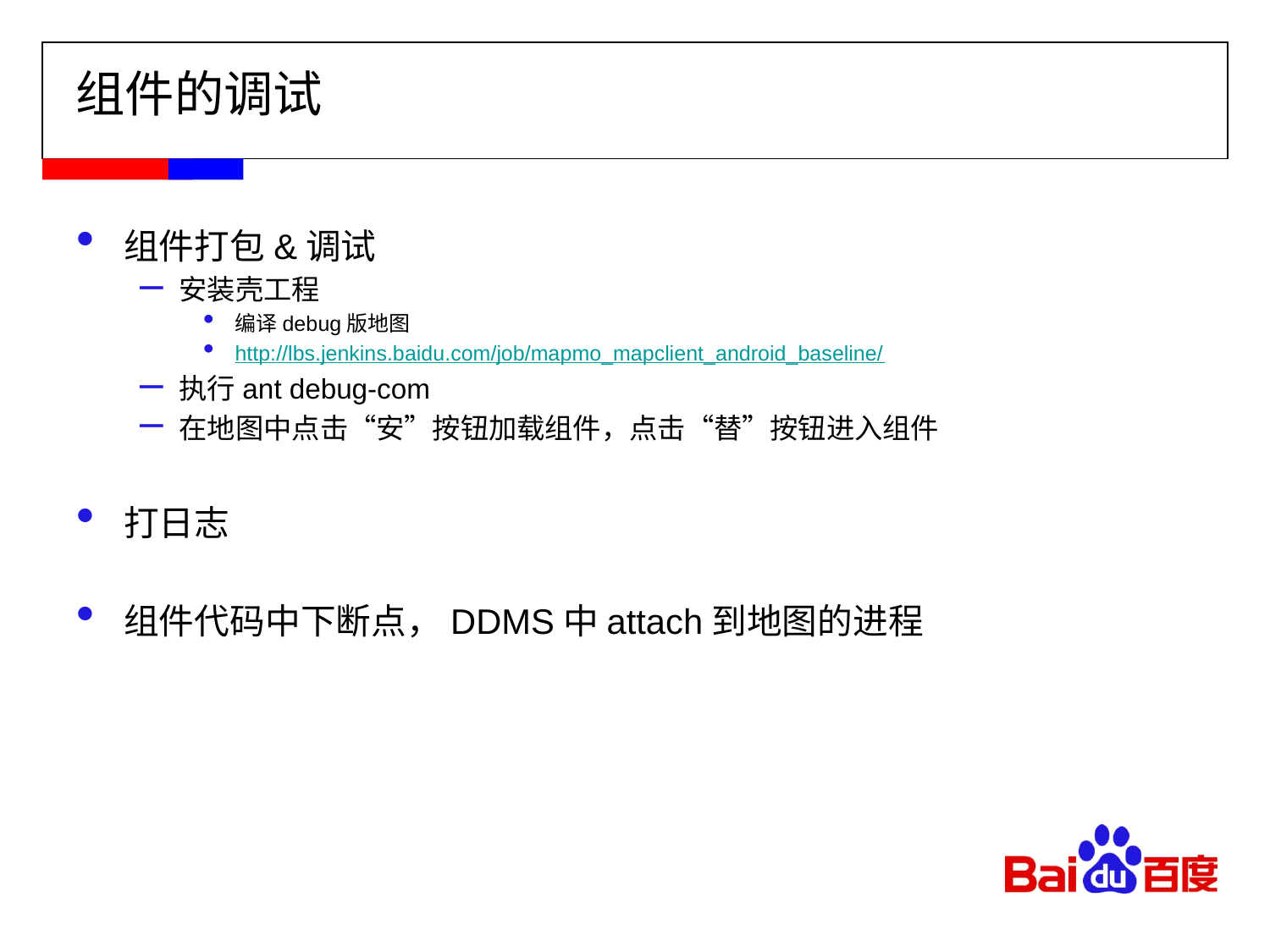

# 组件的调试
组件打包&调试
安装壳工程
编译debug版地图
http://lbs.jenkins.baidu.com/job/mapmo_mapclient_android_baseline/
执行ant debug-com
在地图中点击“安”按钮加载组件，点击“替”按钮进入组件

打日志

组件代码中下断点，DDMS中attach到地图的进程